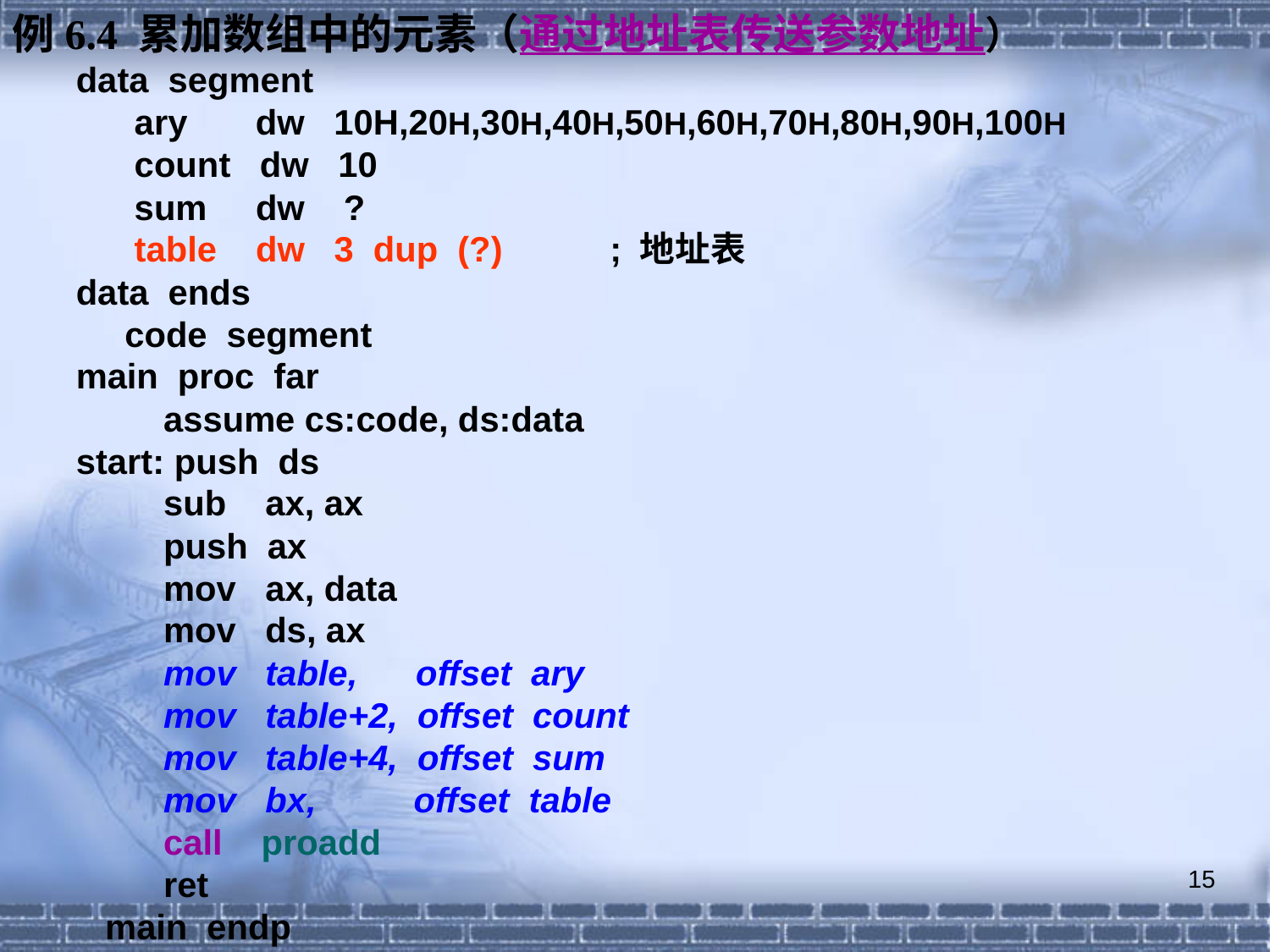

例6.4 累加数组中的元素（通过地址表传送参数地址）
data  segment
      ary       dw   10H,20H,30H,40H,50H,60H,70H,80H,90H,100H
      count   dw   10
      sum     dw    ?
      table    dw   3  dup  (?)           ; 地址表
data  ends
     code  segment
main  proc  far
         assume cs:code, ds:data
start: push  ds
         sub    ax, ax
         push  ax
         mov   ax, data
         mov   ds, ax
         mov   table,      offset  ary
         mov   table+2,  offset  count
         mov   table+4,  offset  sum
         mov   bx,          offset  table
         call    proadd
         ret
   main  endp
15